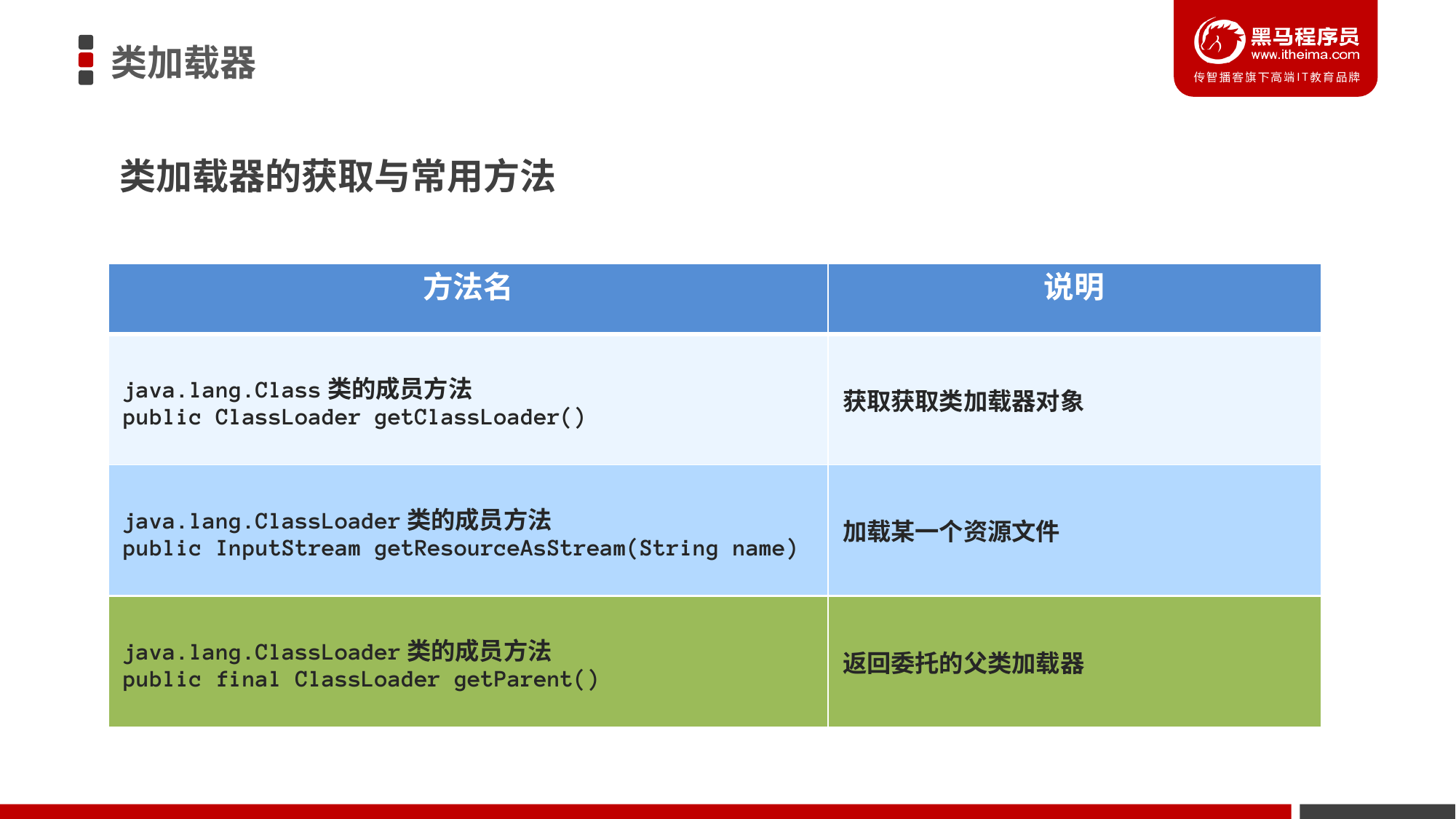

类加载器
类加载器的获取与常用方法
| 方法名 | 说明 |
| --- | --- |
| java.lang.Class类的成员方法 public ClassLoader getClassLoader() | 获取获取类加载器对象 |
| java.lang.ClassLoader类的成员方法 public InputStream getResourceAsStream(String name) | 加载某一个资源文件 |
| java.lang.ClassLoader类的成员方法 public final ClassLoader getParent() | 返回委托的父类加载器 |
| --- | --- |